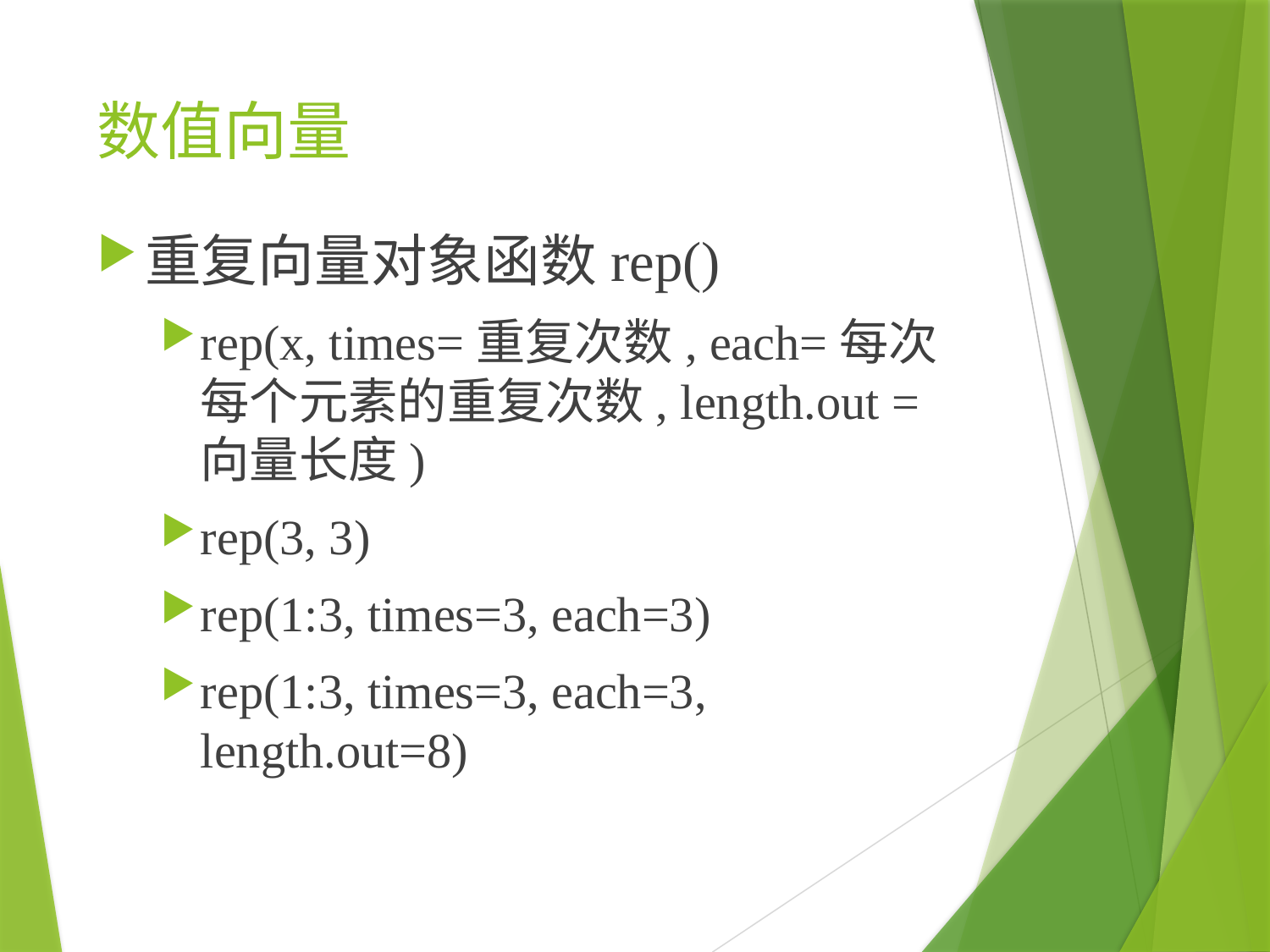

# 数值向量
重复向量对象函数rep()
rep(x, times=重复次数, each=每次每个元素的重复次数, length.out = 向量长度)
rep(3, 3)
rep(1:3, times=3, each=3)
rep(1:3, times=3, each=3, length.out=8)